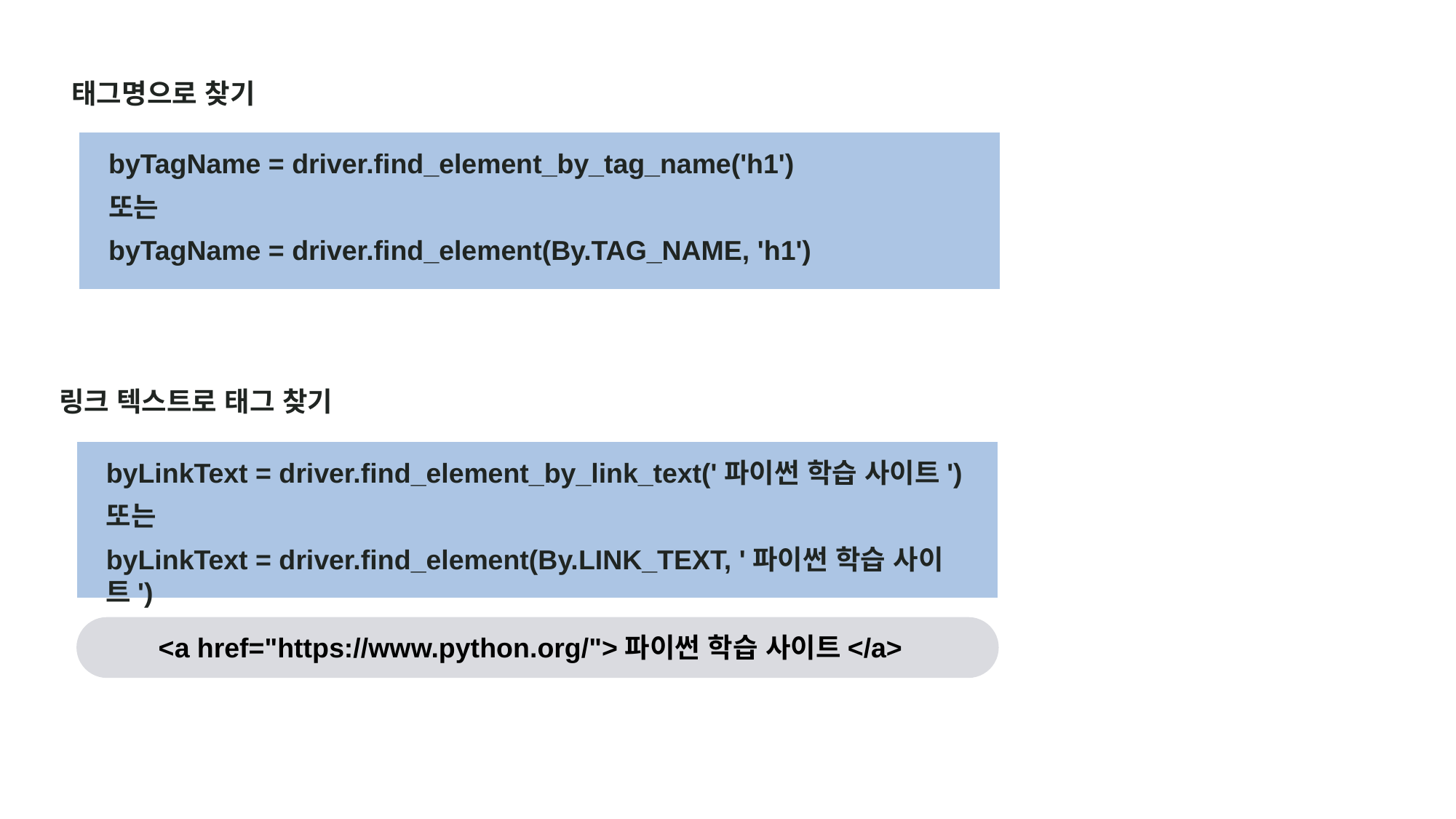

태그명으로 찾기

byTagName = driver.find_element_by_tag_name('h1')
또는
byTagName = driver.find_element(By.TAG_NAME, 'h1')
링크 텍스트로 태그 찾기

byLinkText = driver.find_element_by_link_text('파이썬 학습 사이트')
또는
byLinkText = driver.find_element(By.LINK_TEXT, '파이썬 학습 사이트')

<a href="https://www.python.org/">파이썬 학습 사이트</a>